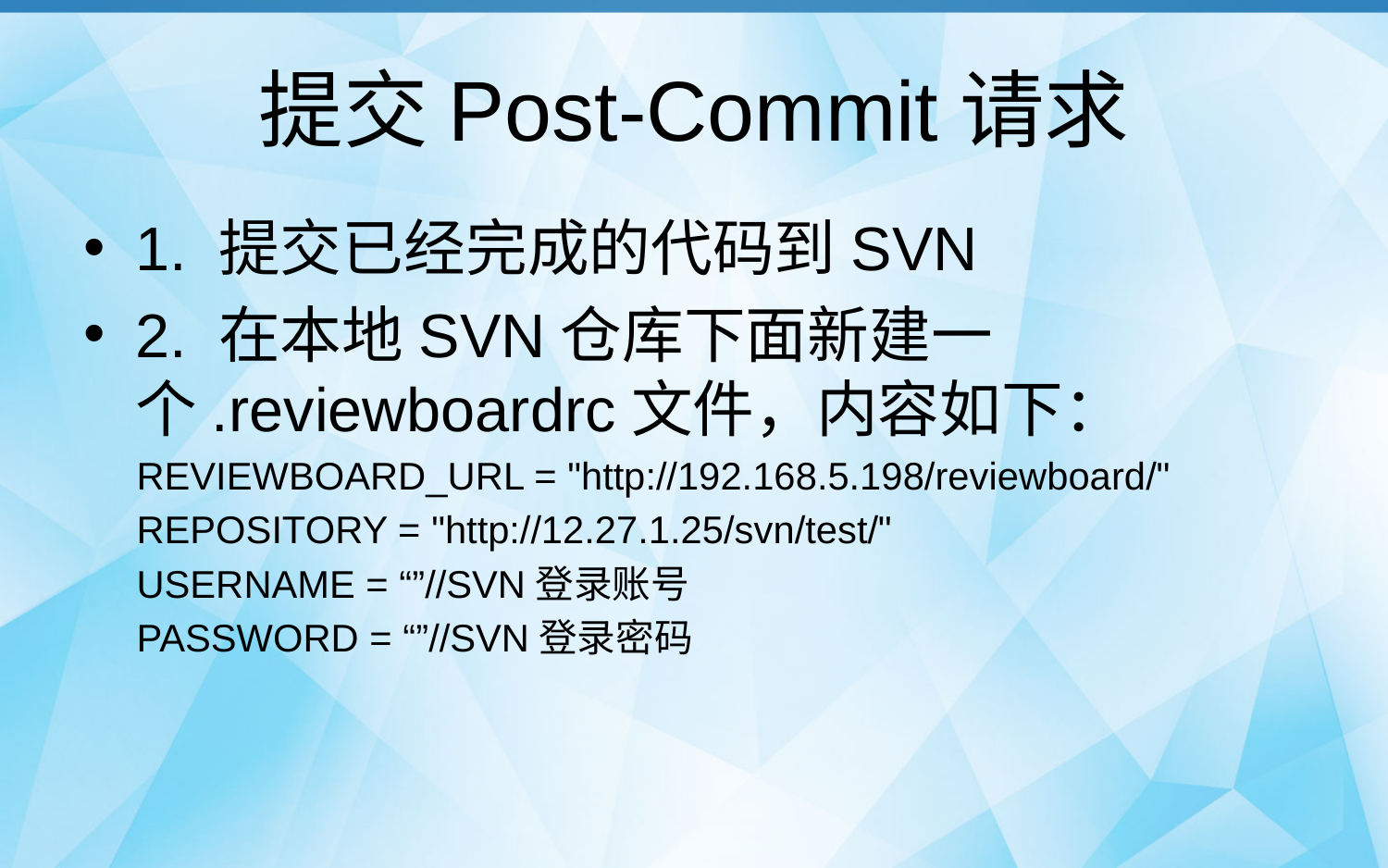

# 提交Post-Commit请求
1. 提交已经完成的代码到SVN
2. 在本地SVN仓库下面新建一个.reviewboardrc文件，内容如下：
     REVIEWBOARD_URL = "http://192.168.5.198/reviewboard/"
     REPOSITORY = "http://12.27.1.25/svn/test/"
     USERNAME = “”//SVN登录账号
     PASSWORD = “”//SVN登录密码